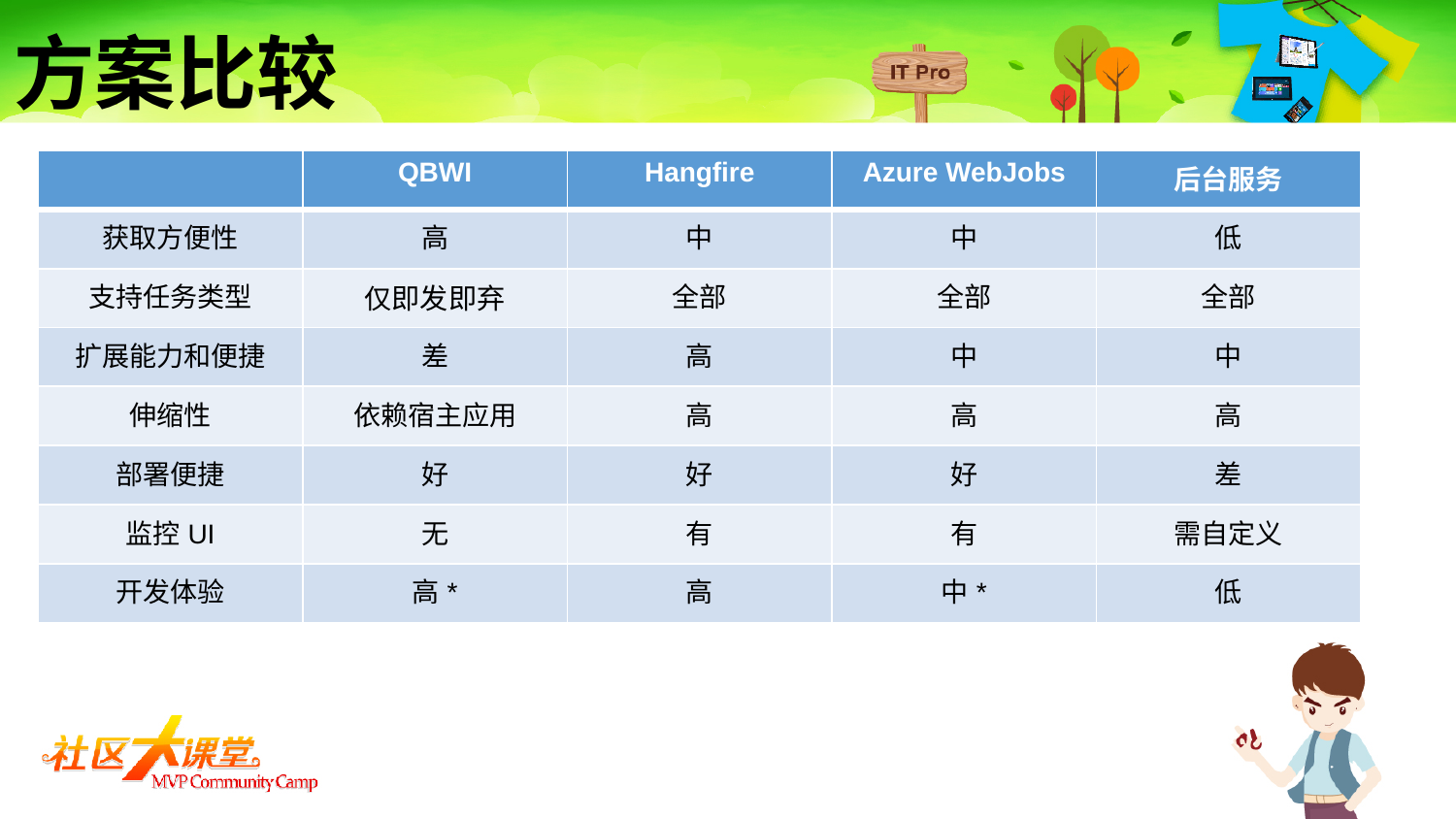

# 方案比较
|  | QBWI | Hangfire | Azure WebJobs | 后台服务 |
| --- | --- | --- | --- | --- |
| 获取方便性 | 高 | 中 | 中 | 低 |
| 支持任务类型 | 仅即发即弃 | 全部 | 全部 | 全部 |
| 扩展能力和便捷 | 差 | 高 | 中 | 中 |
| 伸缩性 | 依赖宿主应用 | 高 | 高 | 高 |
| 部署便捷 | 好 | 好 | 好 | 差 |
| 监控UI | 无 | 有 | 有 | 需自定义 |
| 开发体验 | 高\* | 高 | 中\* | 低 |